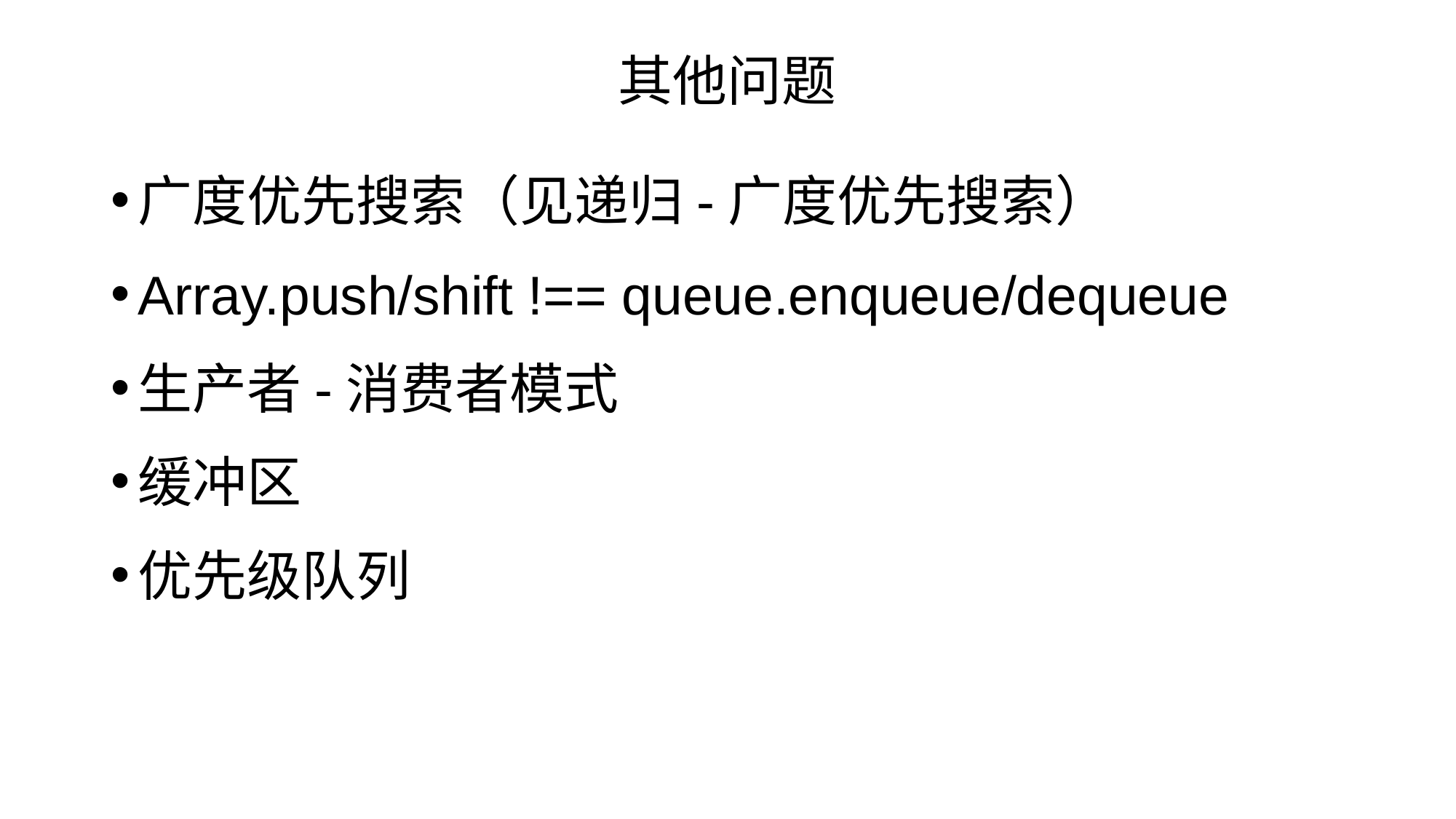

# 其他问题
广度优先搜索（见递归-广度优先搜索）
Array.push/shift !== queue.enqueue/dequeue
生产者-消费者模式
缓冲区
优先级队列